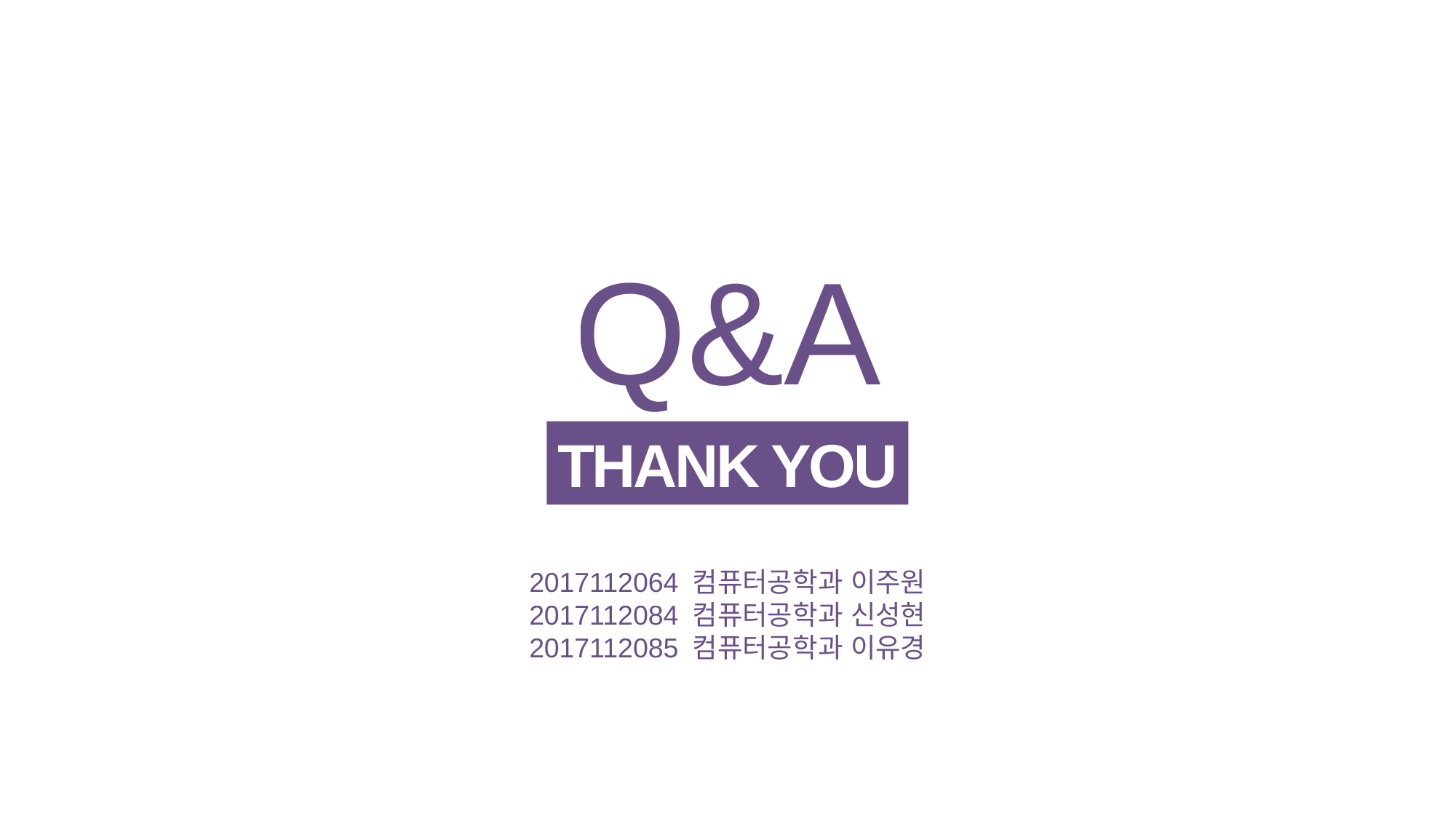

Q&A
THANK YOU
2017112064 컴퓨터공학과 이주원
2017112084 컴퓨터공학과 신성현
2017112085 컴퓨터공학과 이유경